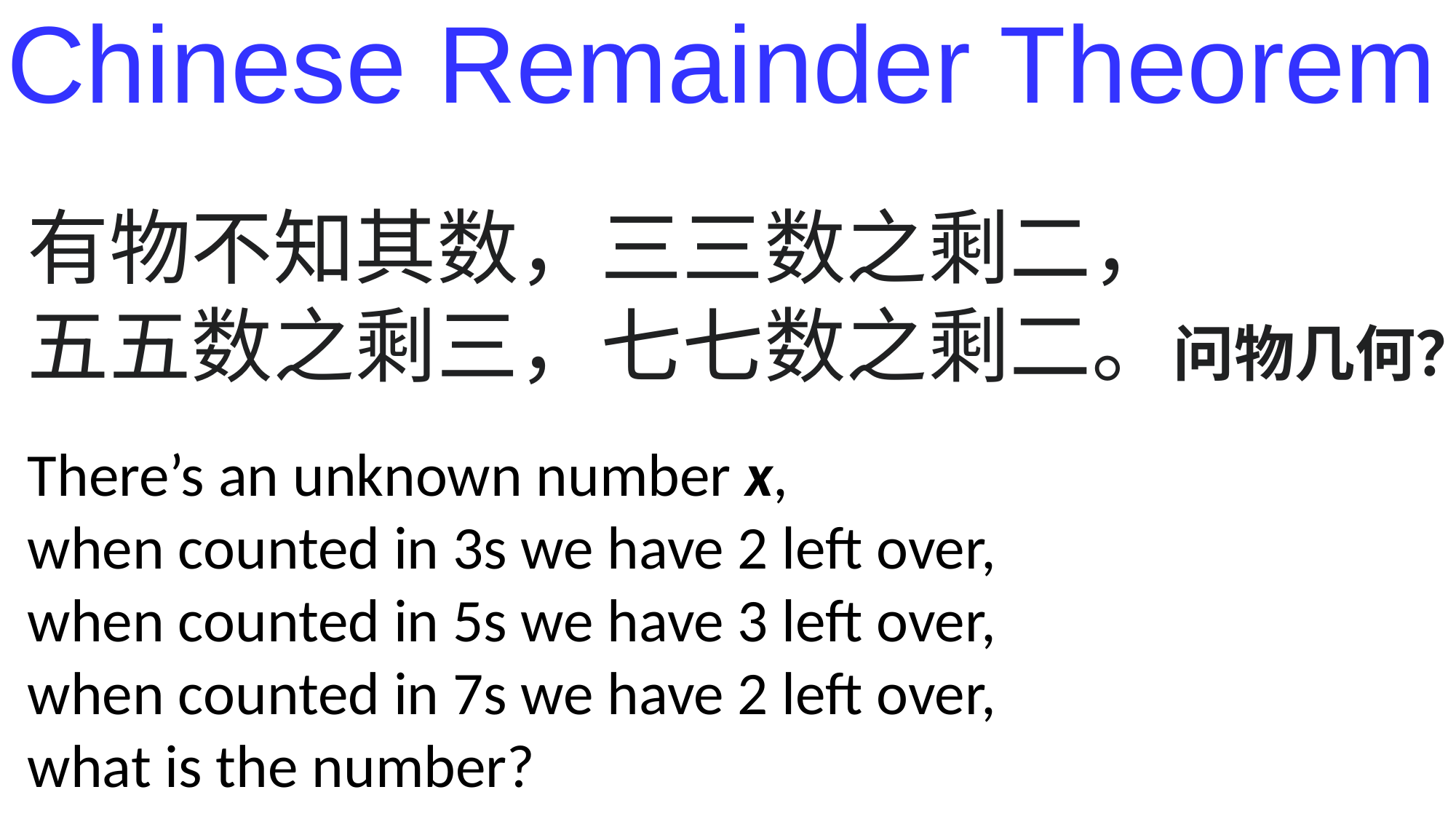

Chinese Remainder Theorem
有物不知其数，三三数之剩二，
五五数之剩三，七七数之剩二。问物几何？

There’s an unknown number x,
when counted in 3s we have 2 left over,
when counted in 5s we have 3 left over,
when counted in 7s we have 2 left over,
what is the number?